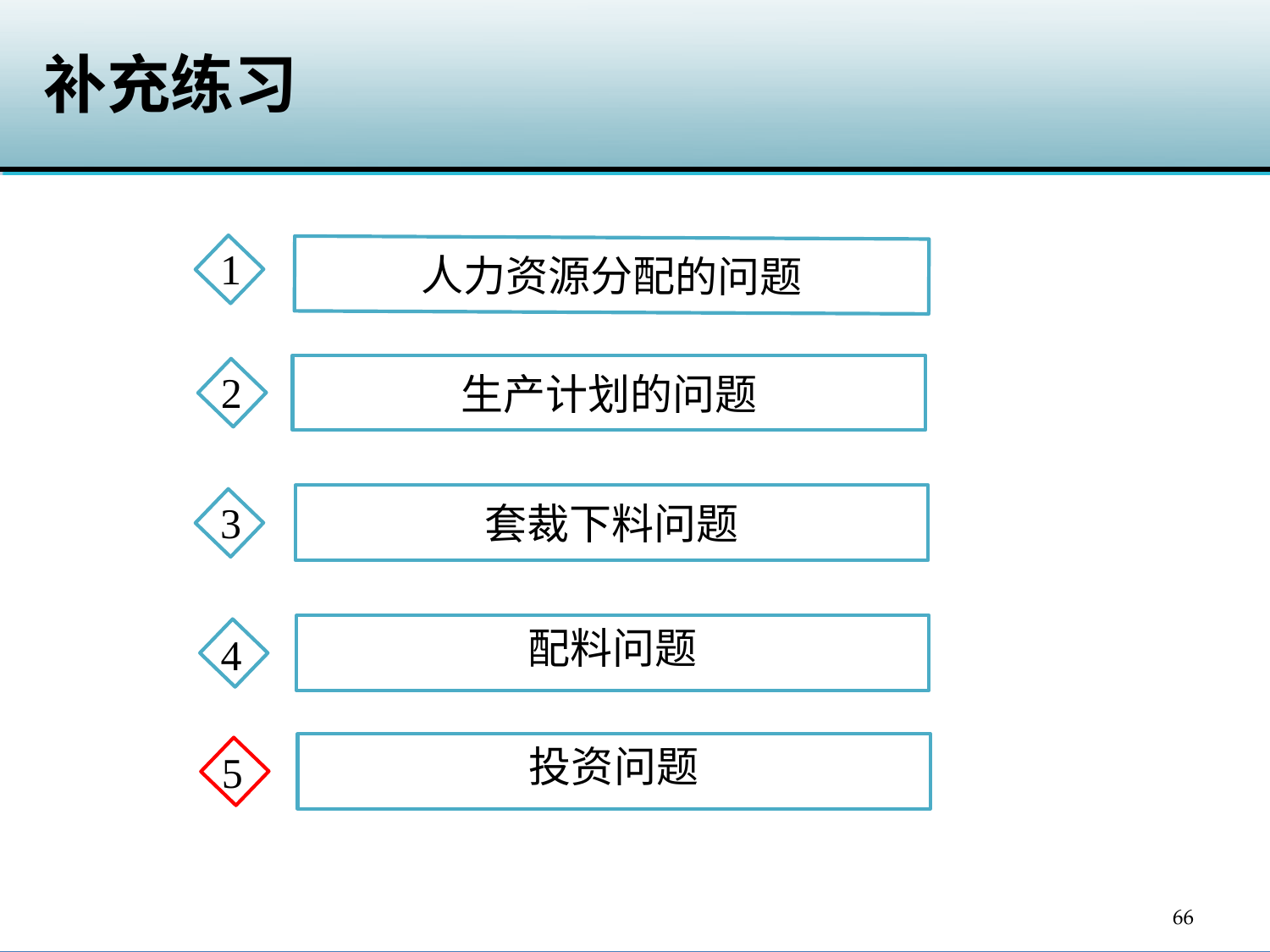

# 补充练习
1

人力资源分配的问题
生产计划的问题
2

套裁下料问题
3

配料问题
4

投资问题
5

66